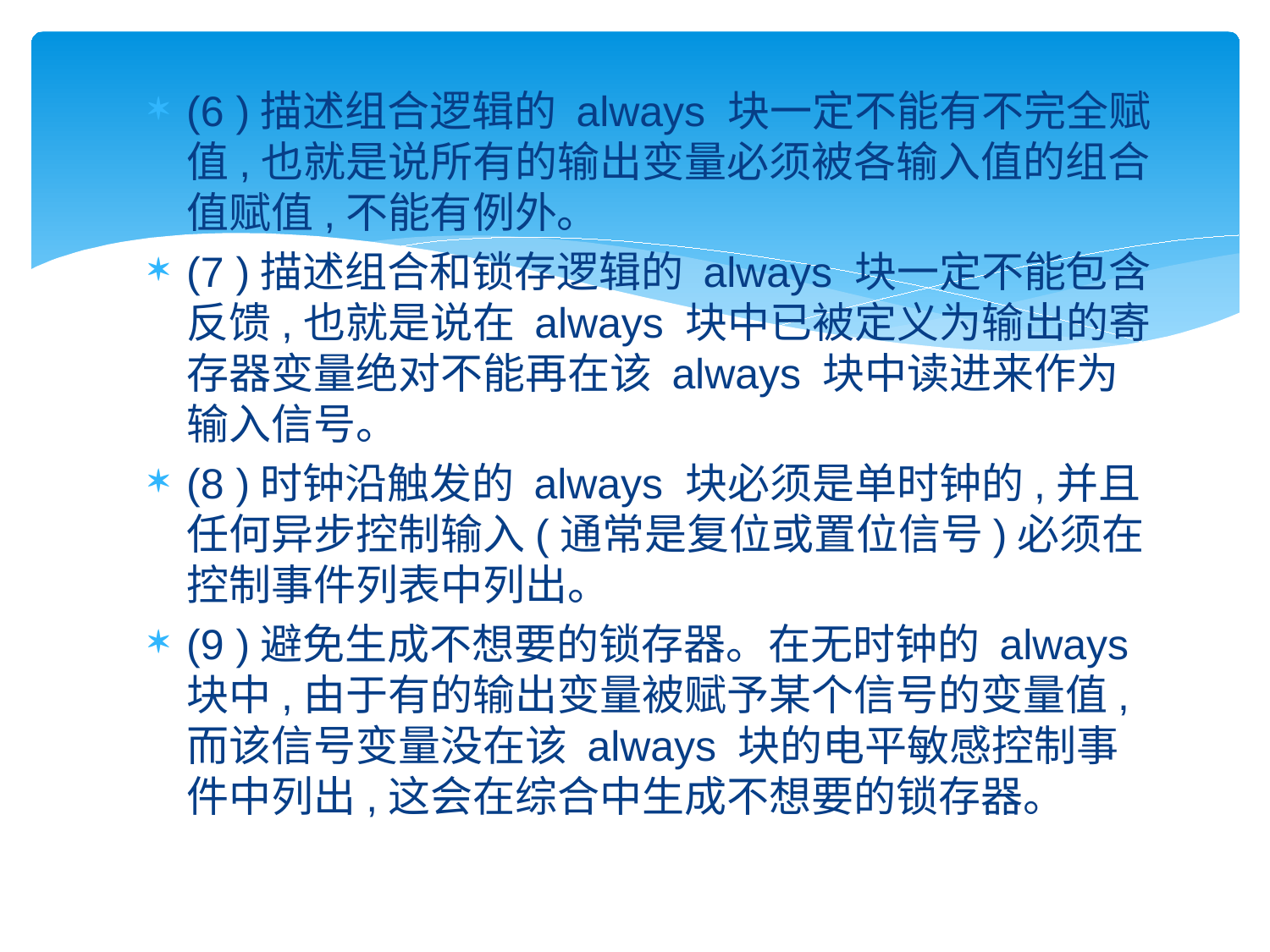

#
(6 )描述组合逻辑的 always 块一定不能有不完全赋值,也就是说所有的输出变量必须被各输入值的组合值赋值,不能有例外。
(7 )描述组合和锁存逻辑的 always 块一定不能包含反馈,也就是说在 always 块中已被定义为输出的寄存器变量绝对不能再在该 always 块中读进来作为输入信号。
(8 )时钟沿触发的 always 块必须是单时钟的,并且任何异步控制输入(通常是复位或置位信号)必须在控制事件列表中列出。
(9 )避免生成不想要的锁存器。在无时钟的 always 块中,由于有的输出变量被赋予某个信号的变量值,而该信号变量没在该 always 块的电平敏感控制事件中列出,这会在综合中生成不想要的锁存器。